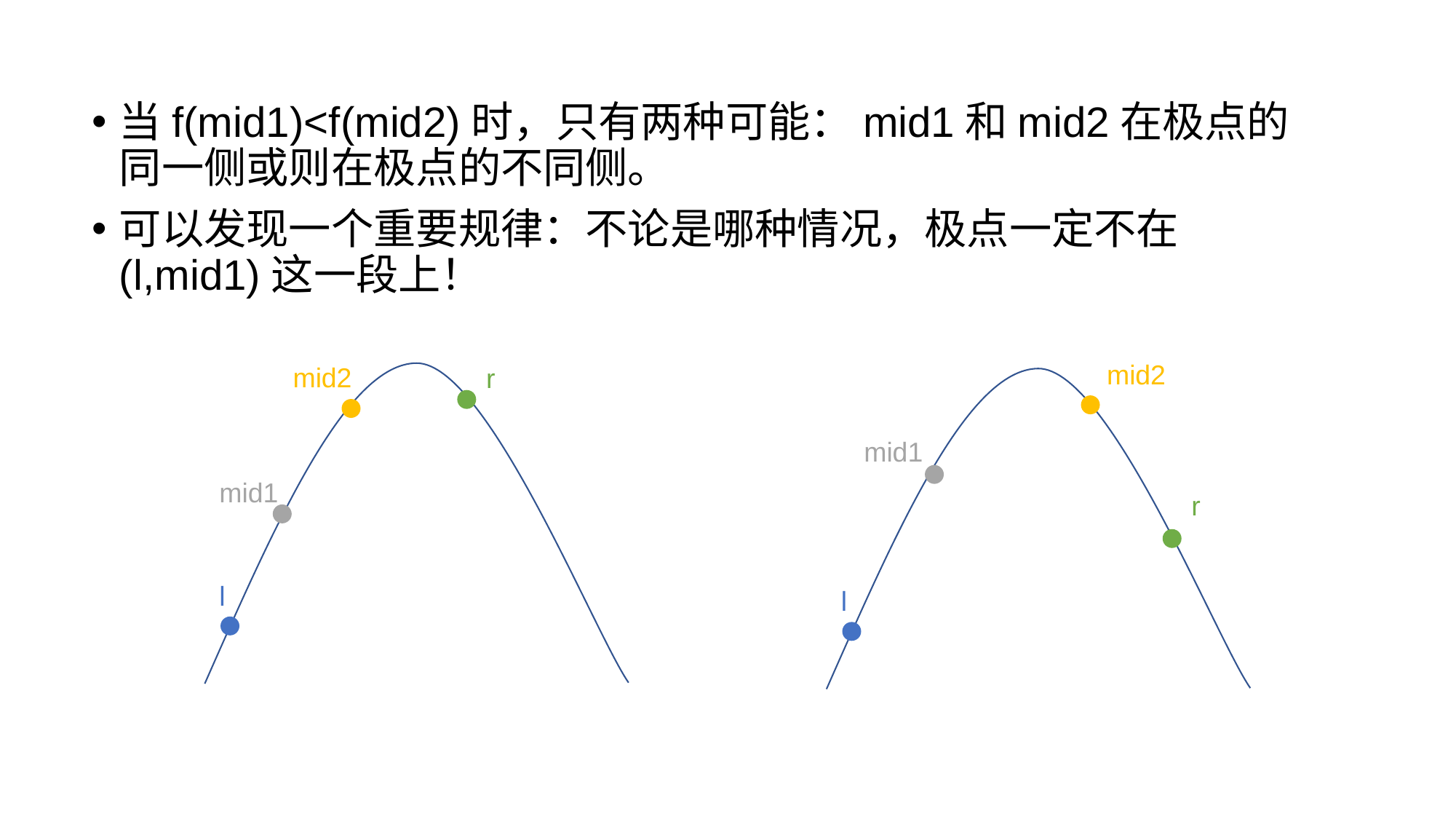

当f(mid1)<f(mid2)时，只有两种可能：mid1和mid2在极点的同一侧或则在极点的不同侧。
可以发现一个重要规律：不论是哪种情况，极点一定不在(l,mid1)这一段上！
mid2
mid2
r

mid1

mid1
r

l
l